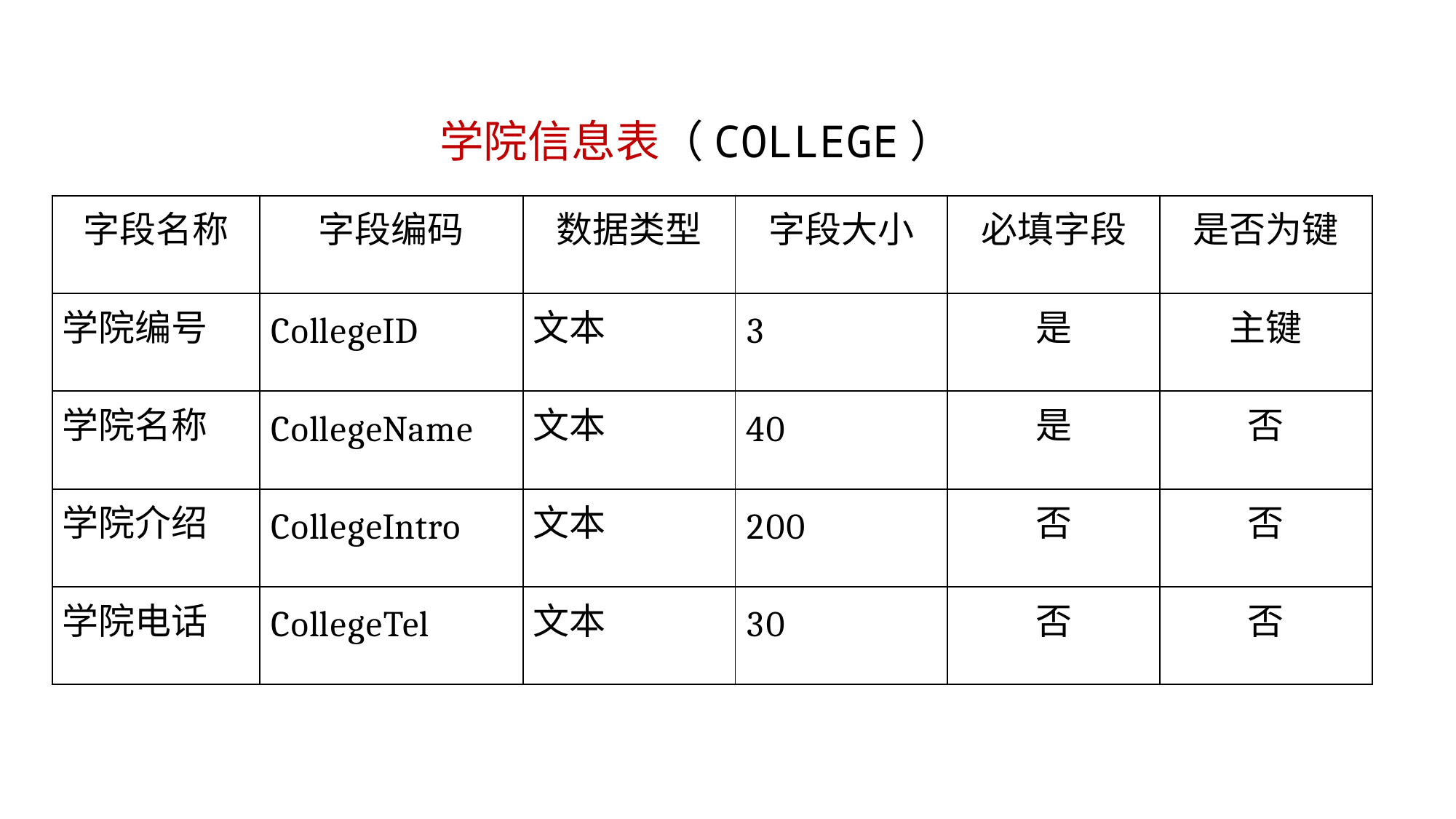

学院信息表（COLLEGE）
| 字段名称 | 字段编码 | 数据类型 | 字段大小 | 必填字段 | 是否为键 |
| --- | --- | --- | --- | --- | --- |
| 学院编号 | CollegeID | 文本 | 3 | 是 | 主键 |
| 学院名称 | CollegeName | 文本 | 40 | 是 | 否 |
| 学院介绍 | CollegeIntro | 文本 | 200 | 否 | 否 |
| 学院电话 | CollegeTel | 文本 | 30 | 否 | 否 |